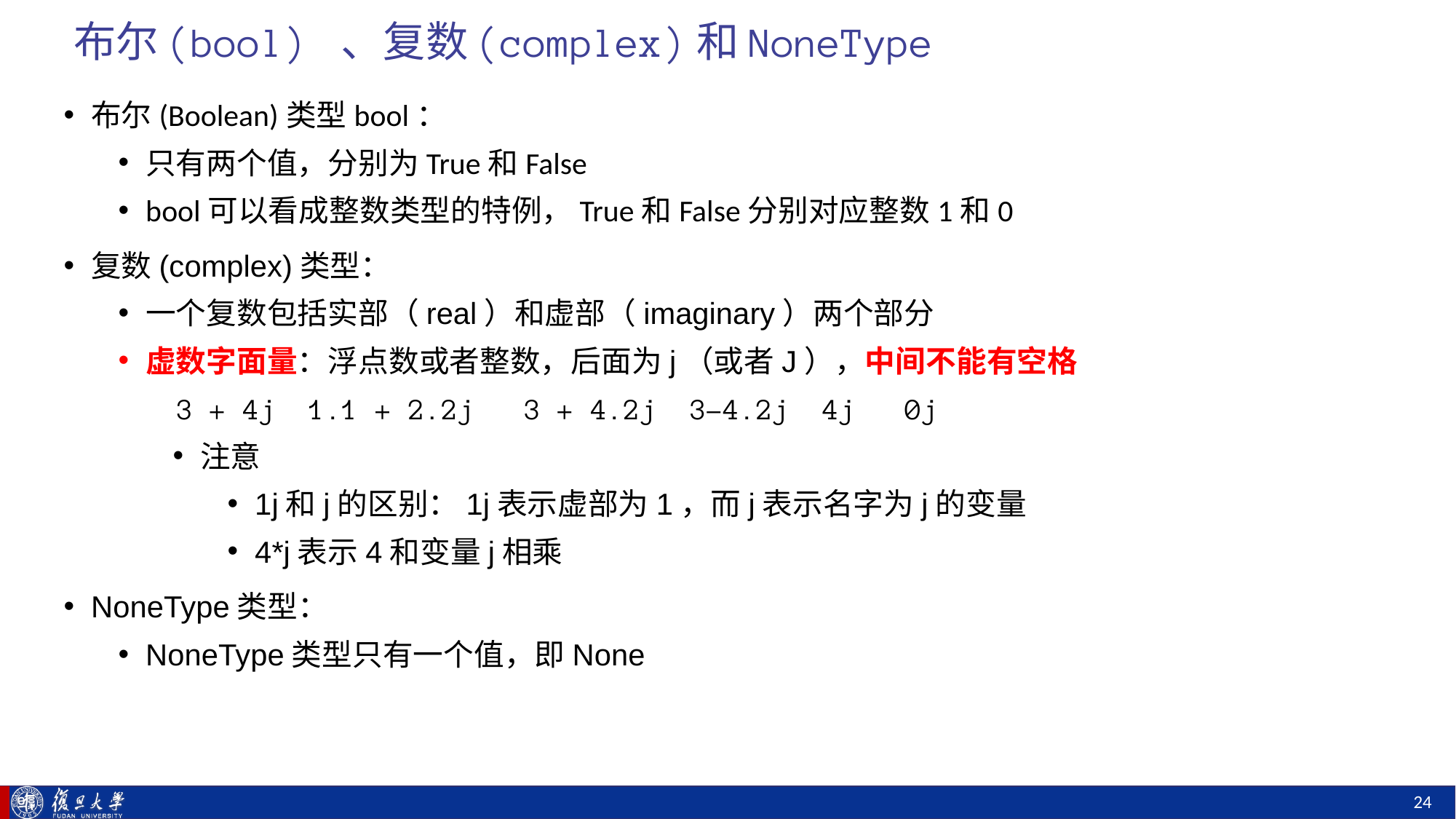

# 布尔(bool) 、复数(complex)和NoneType
布尔(Boolean)类型bool：
只有两个值，分别为True和False
bool可以看成整数类型的特例，True和False分别对应整数1和0
复数(complex)类型：
一个复数包括实部（real）和虚部（imaginary）两个部分
虚数字面量：浮点数或者整数，后面为j（或者J），中间不能有空格
       3 + 4j  1.1 + 2.2j   3 + 4.2j  3-4.2j  4j   0j
注意
1j和j的区别：1j表示虚部为1，而j表示名字为j的变量
4*j表示4和变量j相乘
NoneType类型：
NoneType类型只有一个值，即None